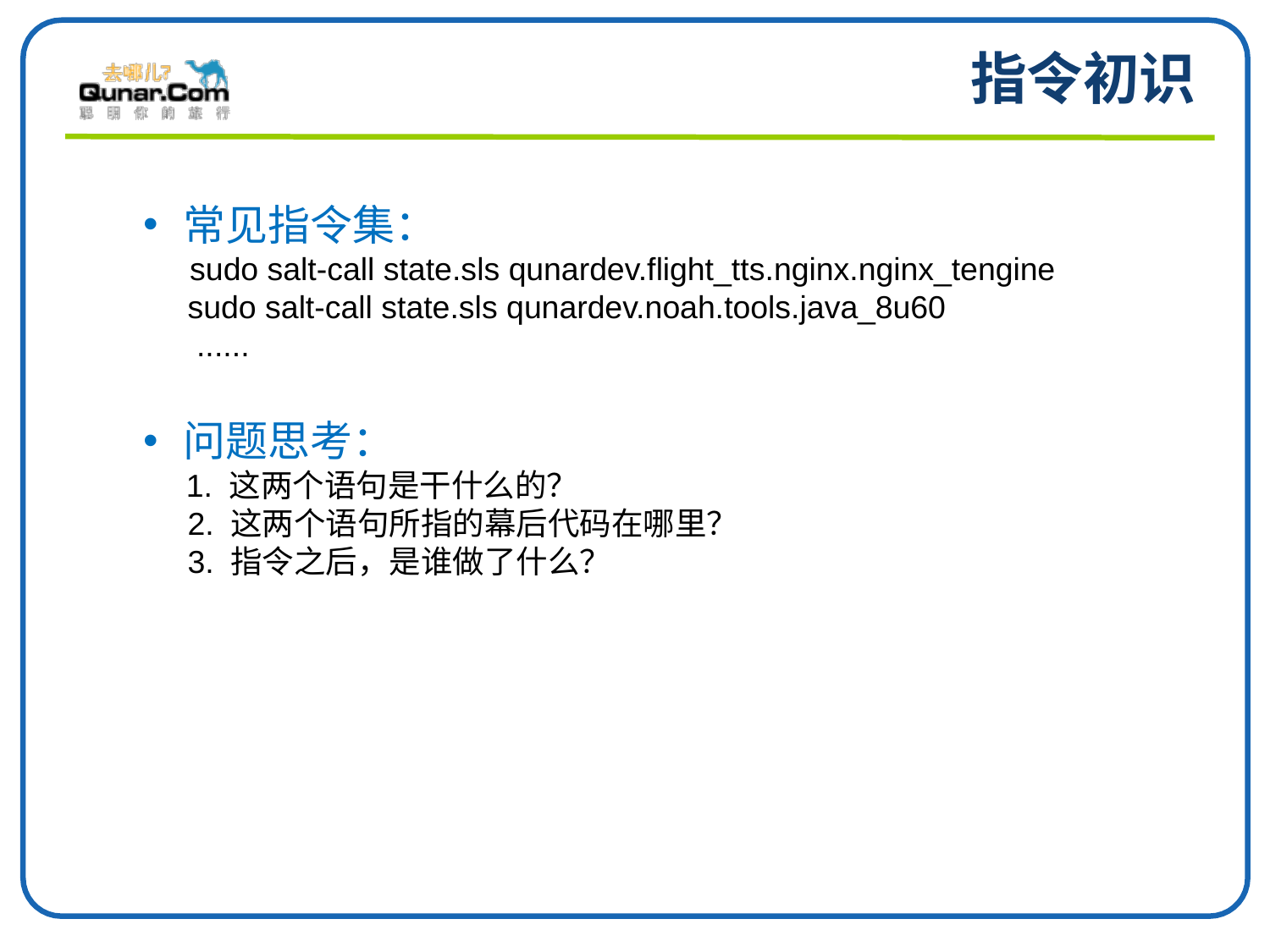

# 指令初识
常见指令集：
      sudo salt-call state.sls qunardev.flight_tts.nginx.nginx_tengine
     sudo salt-call state.sls qunardev.noah.tools.java_8u60
      ......
问题思考：
      1. 这两个语句是干什么的？
     2. 这两个语句所指的幕后代码在哪里？
     3. 指令之后，是谁做了什么？